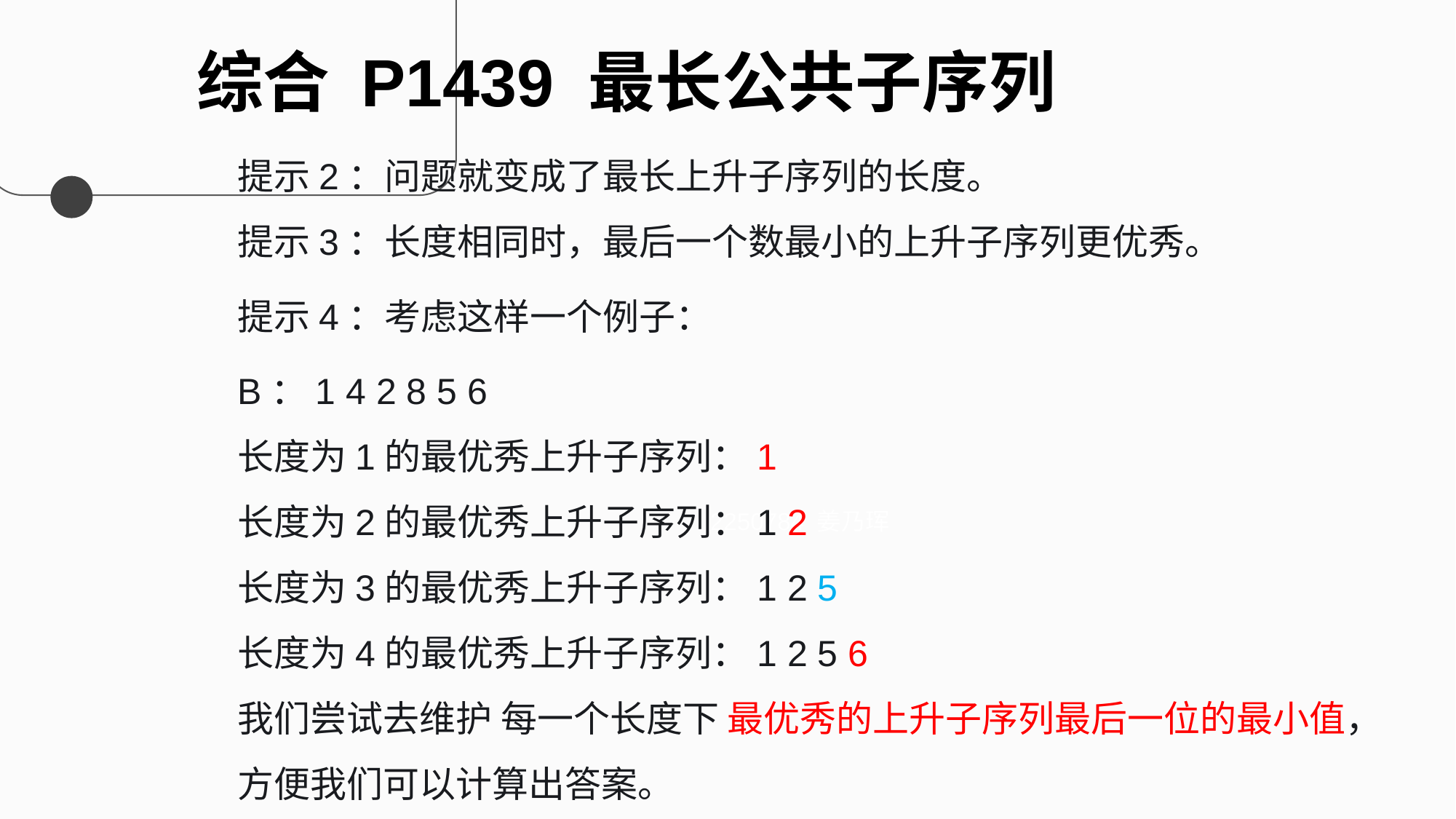

综合 P1439 最长公共子序列
提示2：问题就变成了最长上升子序列的长度。
提示3：长度相同时，最后一个数最小的上升子序列更优秀。
提示4：考虑这样一个例子：
B：1 4 2 8 5 6
长度为1的最优秀上升子序列：1
长度为2的最优秀上升子序列：1 2
长度为3的最优秀上升子序列：1 2 5
长度为4的最优秀上升子序列：1 2 5 6
我们尝试去维护 每一个长度下 最优秀的上升子序列最后一位的最小值，方便我们可以计算出答案。

2250784 姜乃珲